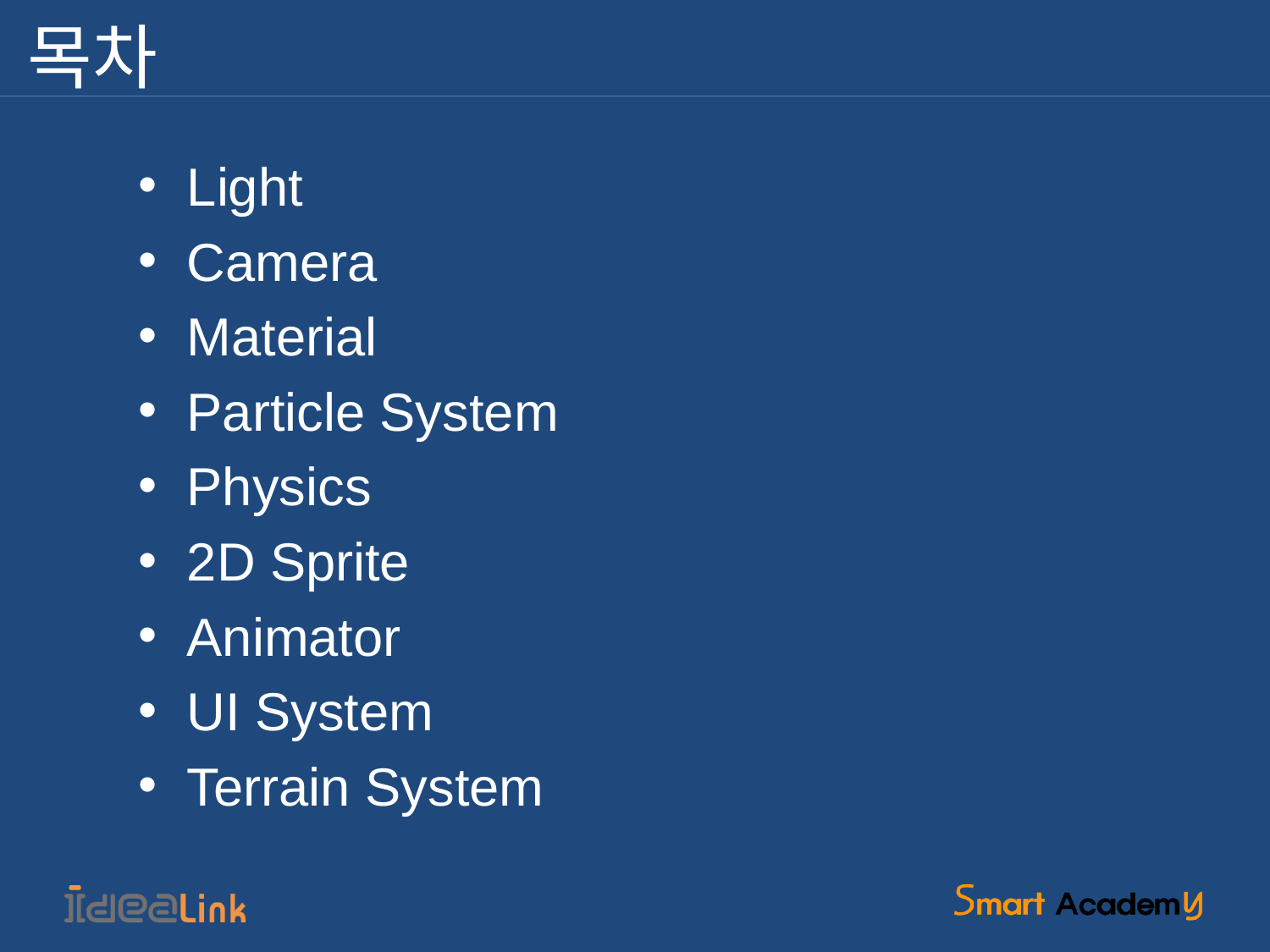

# 목차
Light
Camera
Material
Particle System
Physics
2D Sprite
Animator
UI System
Terrain System